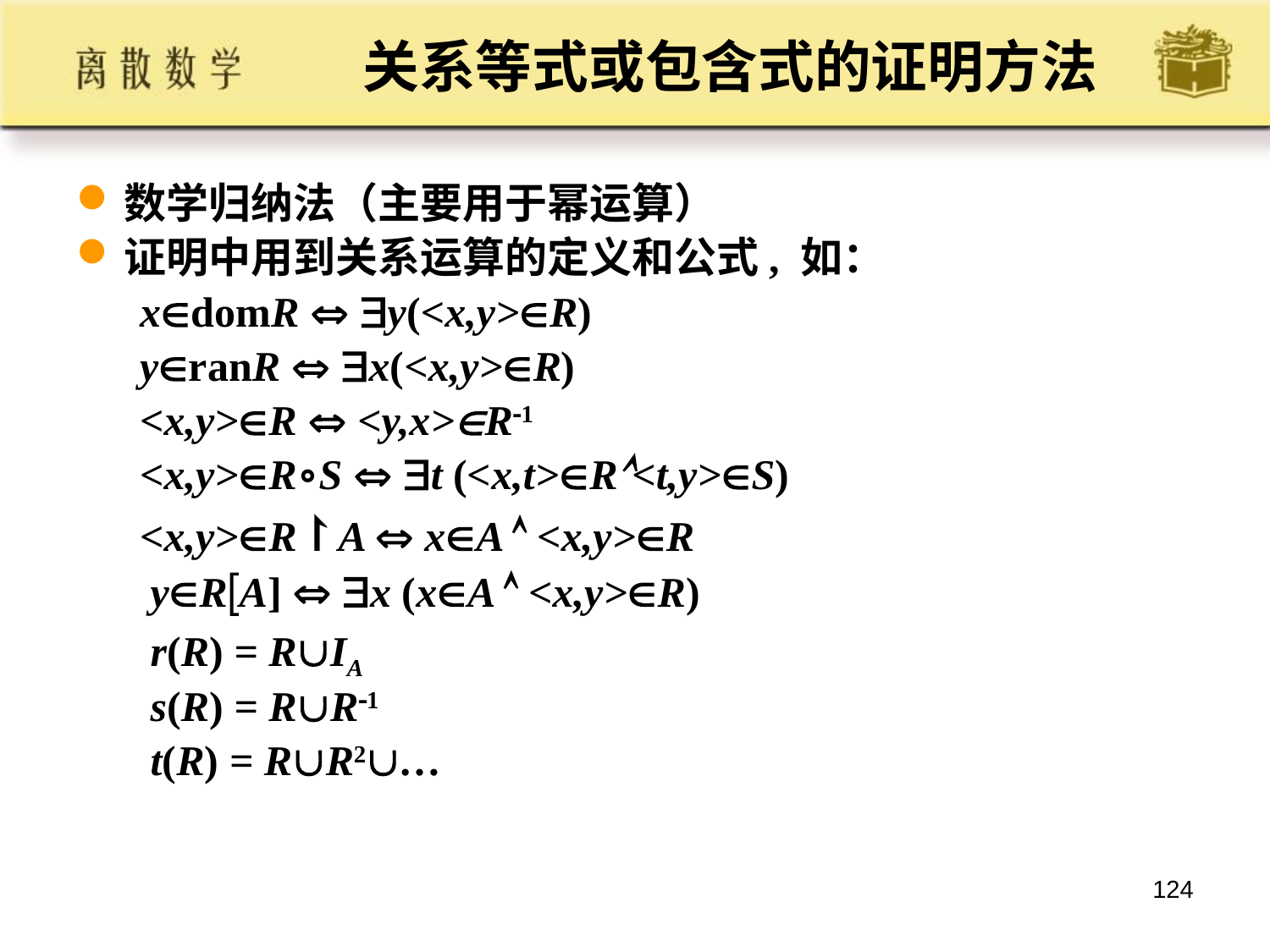

关系等式或包含式的证明方法
数学归纳法（主要用于幂运算）
证明中用到关系运算的定义和公式, 如：
      x∈domR ⇔ ∃y(<x,y>∈R)
      y∈ranR ⇔ ∃x(<x,y>∈R)
      <x,y>∈R ⇔ <y,x>∈R−1
      <x,y>∈R∘S ⇔ ∃t (<x,t>∈R∧<t,y>∈S)
      <x,y>∈R↾A ⇔ x∈A ∧ <x,y>∈R
       y∈R[A] ⇔ ∃x (x∈A ∧ <x,y>∈R)
       r(R) = R∪IA
       s(R) = R∪R−1
       t(R) = R∪R2∪…
124